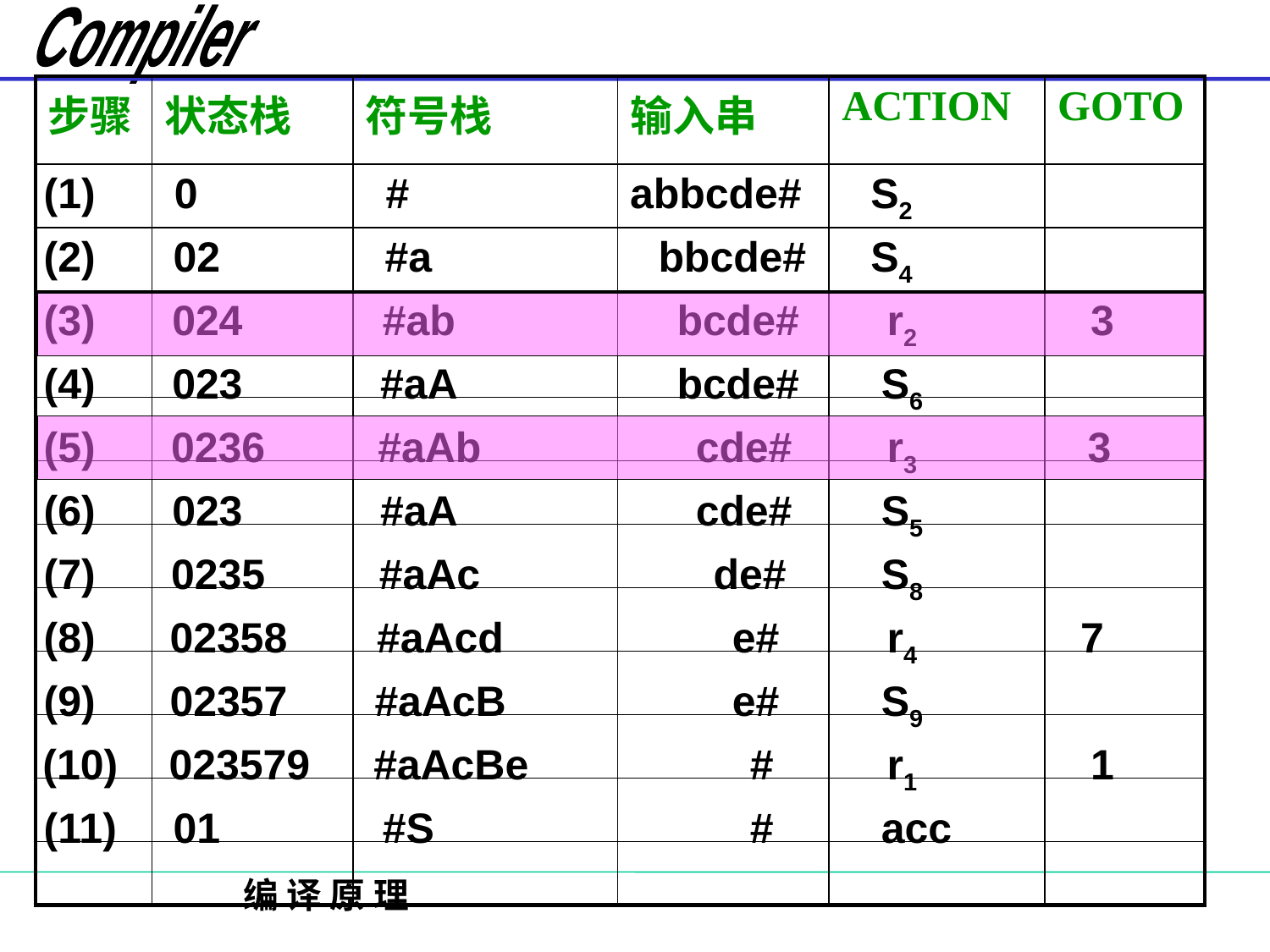

| 步骤 | 状态栈 | 符号栈 | 输入串 | ACTION | GOTO |
| --- | --- | --- | --- | --- | --- |
|  |  |  |  |  |  |
|  |  |  |  |  |  |
|  |  |  |  |  |  |
|  |  |  |  |  |  |
|  |  |  |  |  |  |
|  |  |  |  |  |  |
|  |  |  |  |  |  |
|  |  |  |  |  |  |
|  |  |  |  |  |  |
|  |  |  |  |  |  |
|  |  |  |  |  |  |
(1)
0
#
abbcde#
S2
(2)
02
#a
 bbcde#
S4
(3)
024
#ab
  bcde#
r2
3

(4)
023
#aA
  bcde#
S6
(5)
0236
#aAb
   cde#
r3
3

(6)
023
#aA
   cde#
S5
(7)
0235
#aAc
    de#
S8
(8)
02358
#aAcd
     e#
r4
7
(9)
02357
#aAcB
     e#
S9
(10)
023579
#aAcBe
      #
r1
1
(11)
01
#S
      #
acc